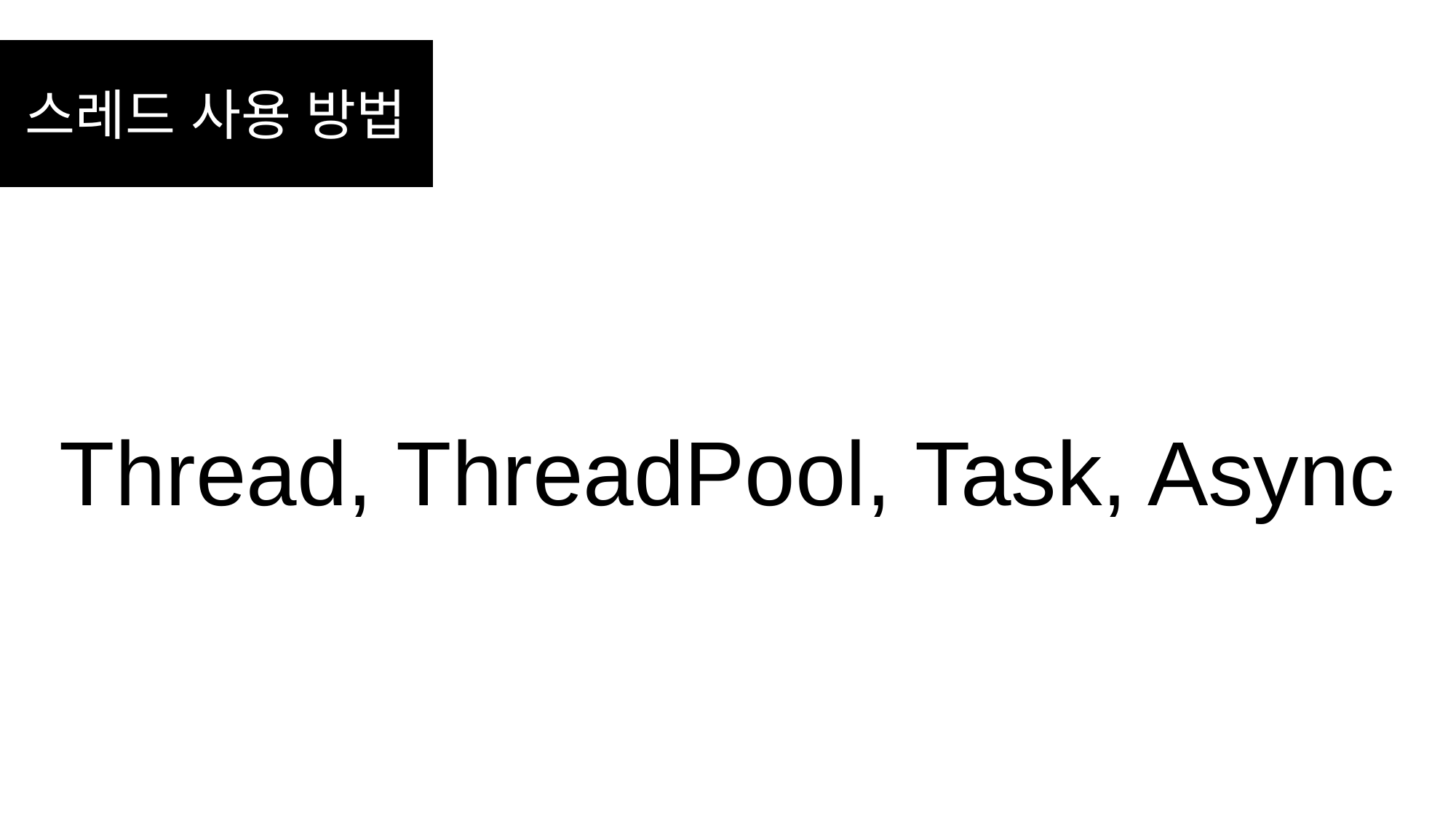

스레드 사용 방법
Thread, ThreadPool, Task, Async